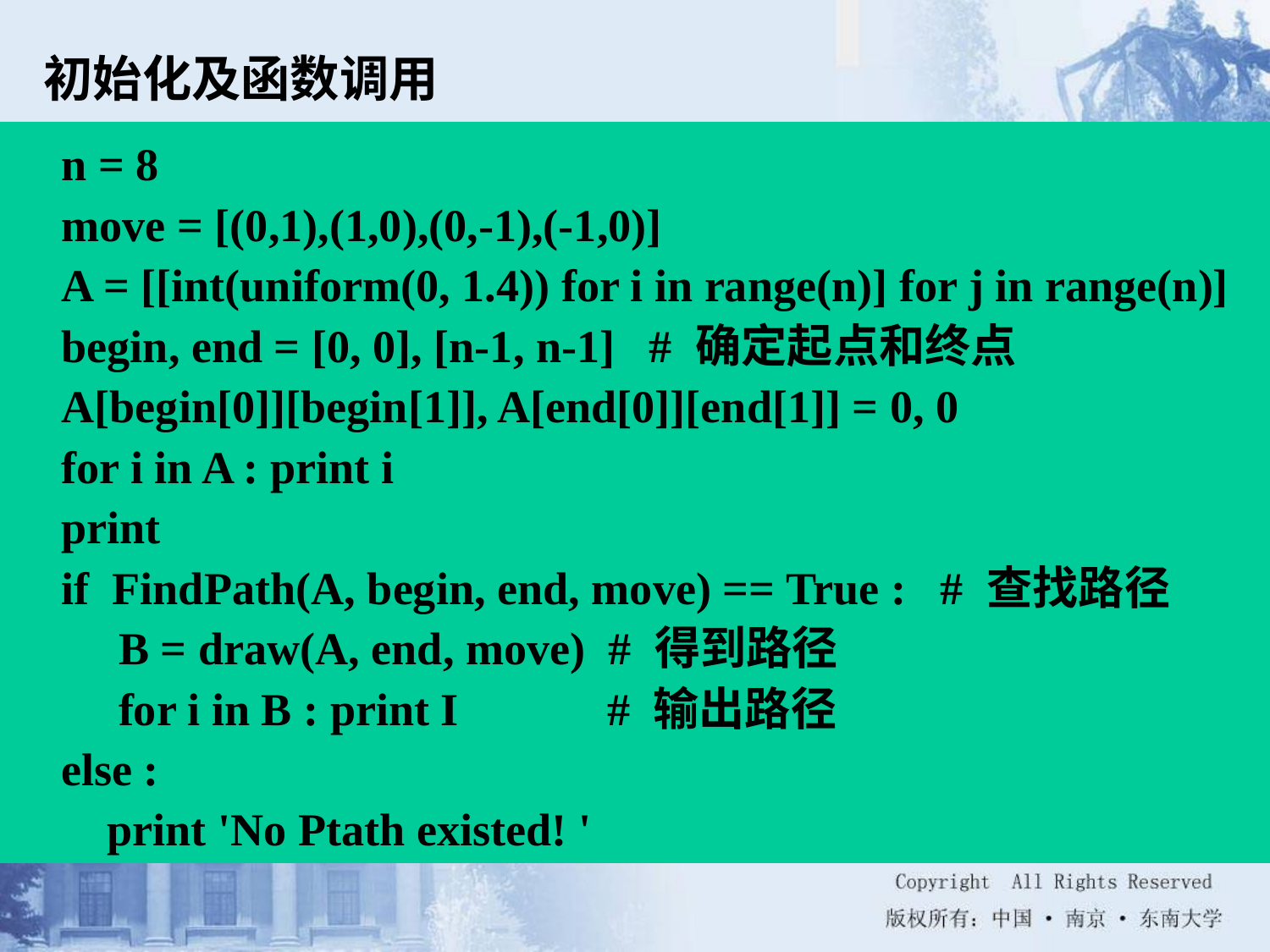

初始化及函数调用
    n = 8
    move = [(0,1),(1,0),(0,-1),(-1,0)]
    A = [[int(uniform(0, 1.4)) for i in range(n)] for j in range(n)]
    begin, end = [0, 0], [n-1, n-1]   # 确定起点和终点
    A[begin[0]][begin[1]], A[end[0]][end[1]] = 0, 0
    for i in A : print i
    print
    if  FindPath(A, begin, end, move) == True :   # 查找路径
         B = draw(A, end, move)  # 得到路径
         for i in B : print I             # 输出路径
    else :
        print 'No Ptath existed! '